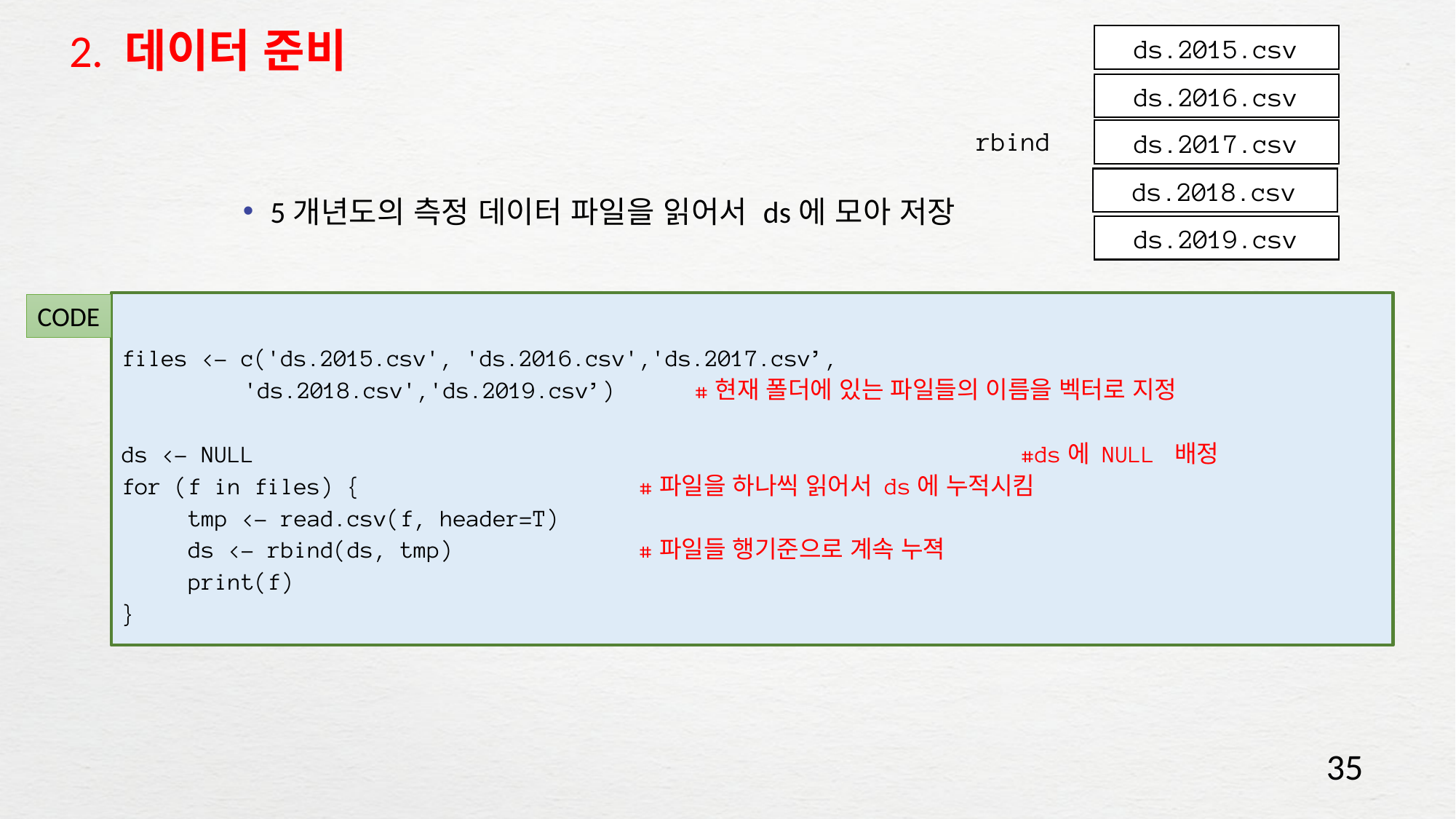

# 2. 데이터 준비
ds.2015.csv
ds.2016.csv
rbind
ds.2017.csv
ds.2018.csv
5개년도의 측정 데이터 파일을 읽어서 ds에 모아 저장

ds.2019.csv

files <- c('ds.2015.csv', 'ds.2016.csv','ds.2017.csv’,
	 'ds.2018.csv','ds.2019.csv’)      #현재 폴더에 있는 파일들의 이름을 벡터로 지정

ds <- NULL							  #ds에 NULL 배정
for (f in files) {                     #파일을 하나씩 읽어서 ds에 누적시킴
     tmp <- read.csv(f, header=T)
     ds <- rbind(ds, tmp)              #파일들 행기준으로 계속 누젹
     print(f)
}
CODE
35
35